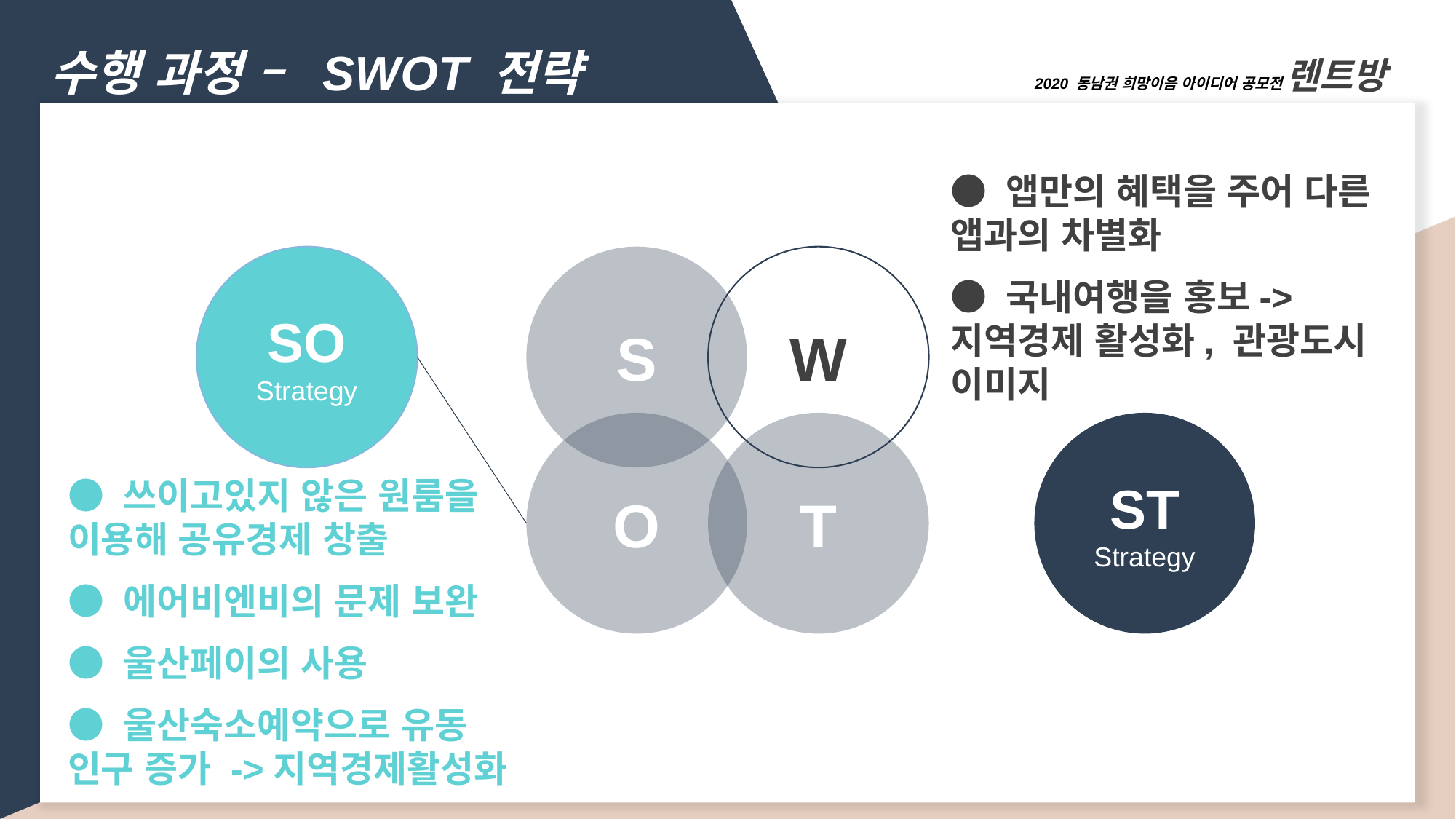

수행 과정 –  SWOT 전략

2020 동남권 희망이음 아이디어 공모전 렌트방

● 앱만의 혜택을 주어 다른 앱과의 차별화

● 국내여행을 홍보->지역경제 활성화, 관광도시 이미지

SO
Strategy
S
W
O
T
ST
Strategy
● 쓰이고있지 않은 원룸을 이용해 공유경제 창출

● 에어비엔비의 문제 보완

● 울산페이의 사용

● 울산숙소예약으로 유동 인구 증가 ->지역경제활성화